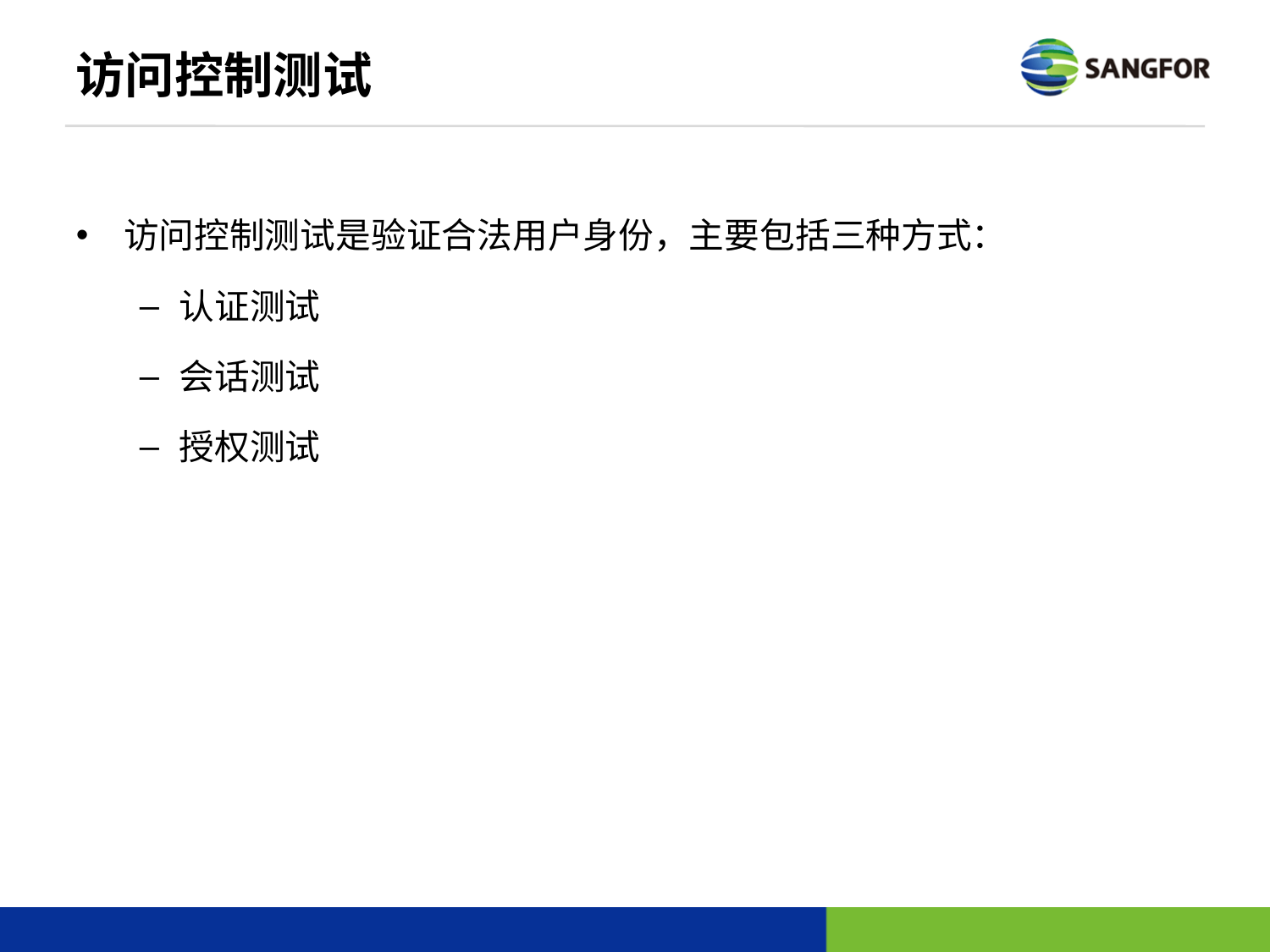

# 访问控制测试
访问控制测试是验证合法用户身份，主要包括三种方式：
认证测试
会话测试
授权测试